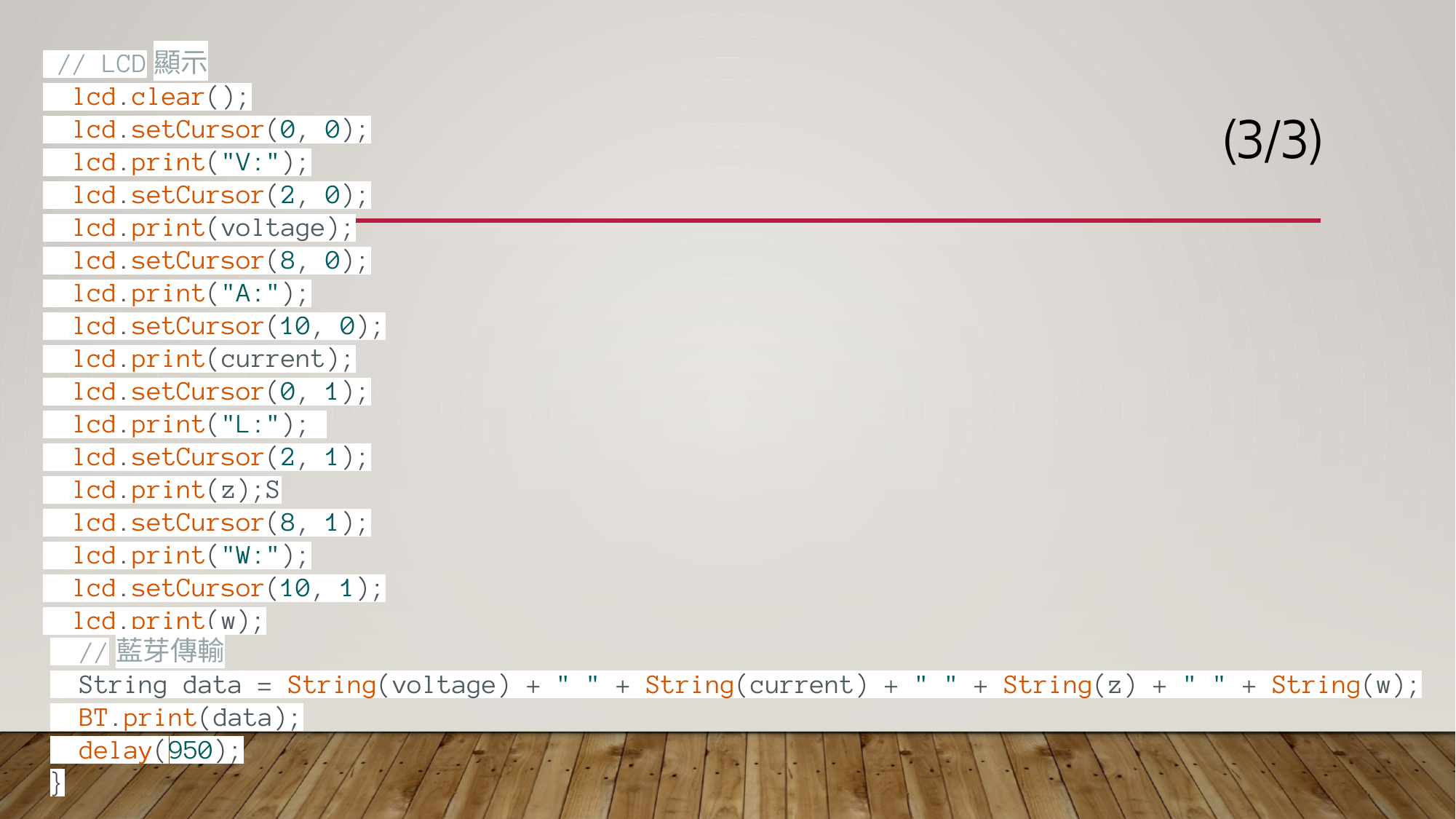

// LCD顯示
  lcd.clear();
  lcd.setCursor(0, 0);
  lcd.print("V:");
  lcd.setCursor(2, 0);
  lcd.print(voltage);
  lcd.setCursor(8, 0);
  lcd.print("A:");
  lcd.setCursor(10, 0);
  lcd.print(current);
  lcd.setCursor(0, 1);
  lcd.print("L:");
  lcd.setCursor(2, 1);
  lcd.print(z);S
  lcd.setCursor(8, 1);
  lcd.print("W:");
  lcd.setCursor(10, 1);
  lcd.print(w);

(3/3)
  //藍芽傳輸
  String data = String(voltage) + " " + String(current) + " " + String(z) + " " + String(w);
  BT.print(data);
  delay(950);
}